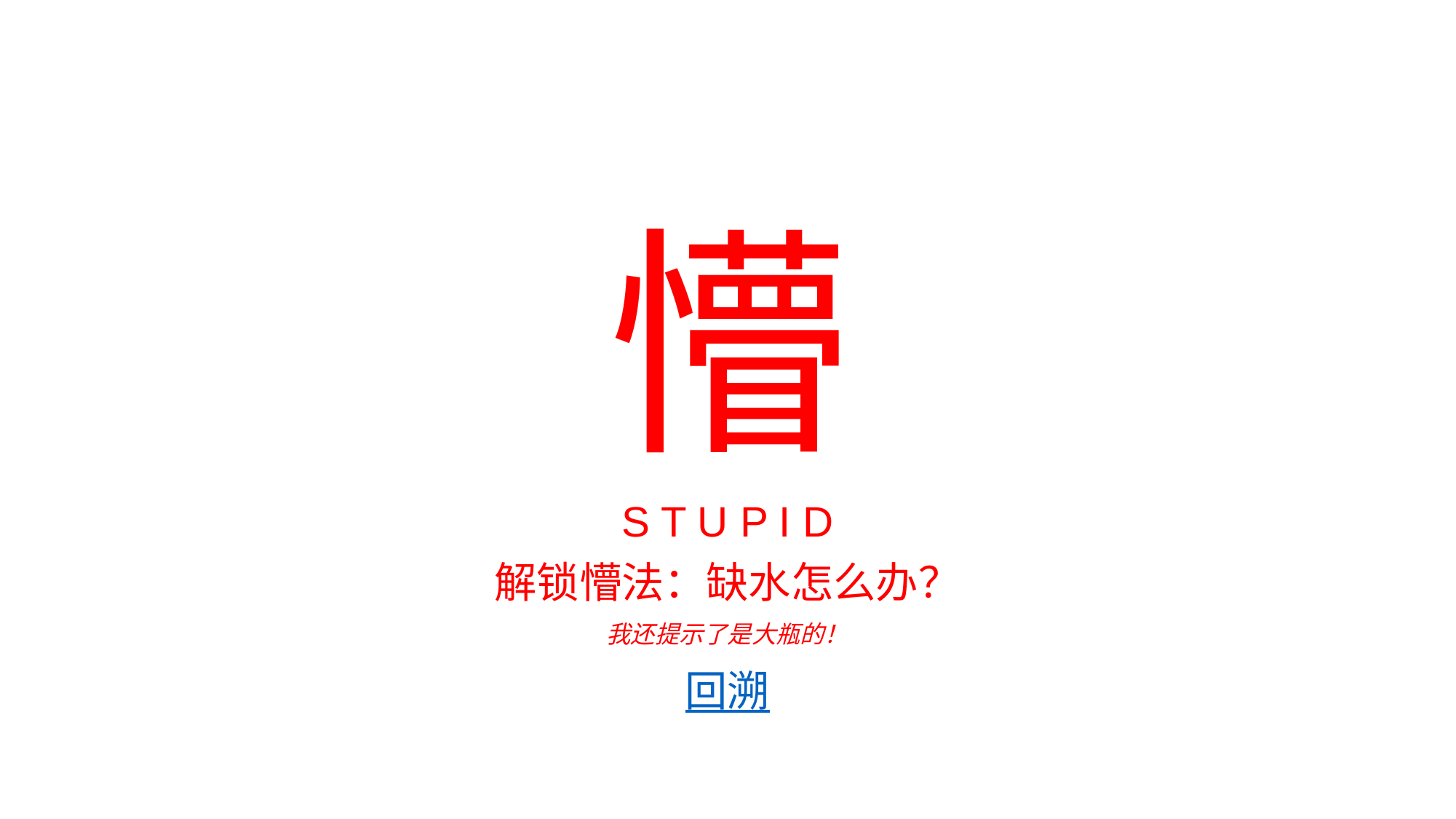

懵
S T U P I D
解锁懵法：缺水怎么办？
我还提示了是大瓶的！
回溯